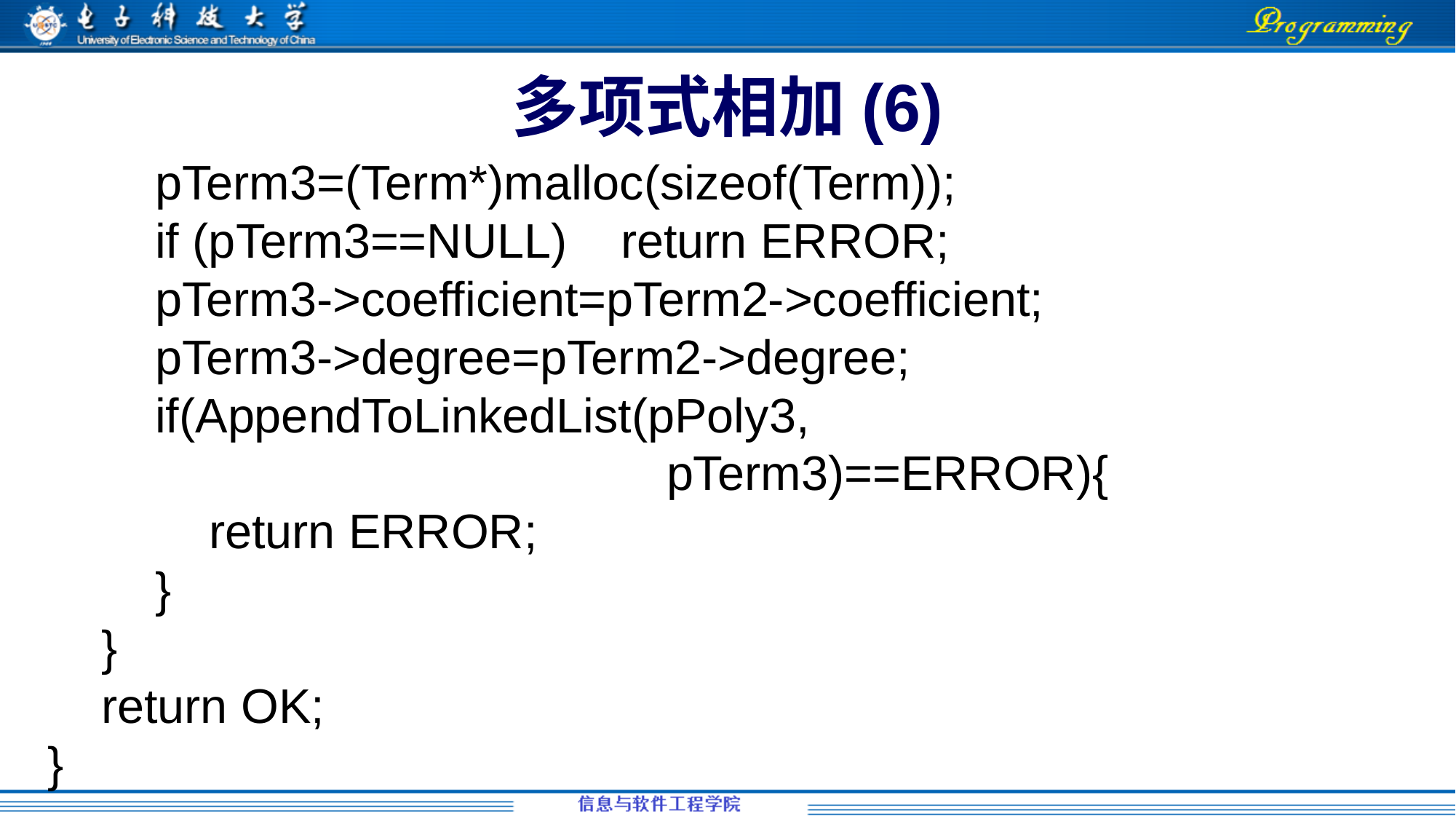

# 多项式相加(6)
        pTerm3=(Term*)malloc(sizeof(Term));
        if (pTerm3==NULL)    return ERROR;
        pTerm3->coefficient=pTerm2->coefficient;
        pTerm3->degree=pTerm2->degree;
        if(AppendToLinkedList(pPoly3,
                                              pTerm3)==ERROR){
            return ERROR;
        }
    }
    return OK;
}